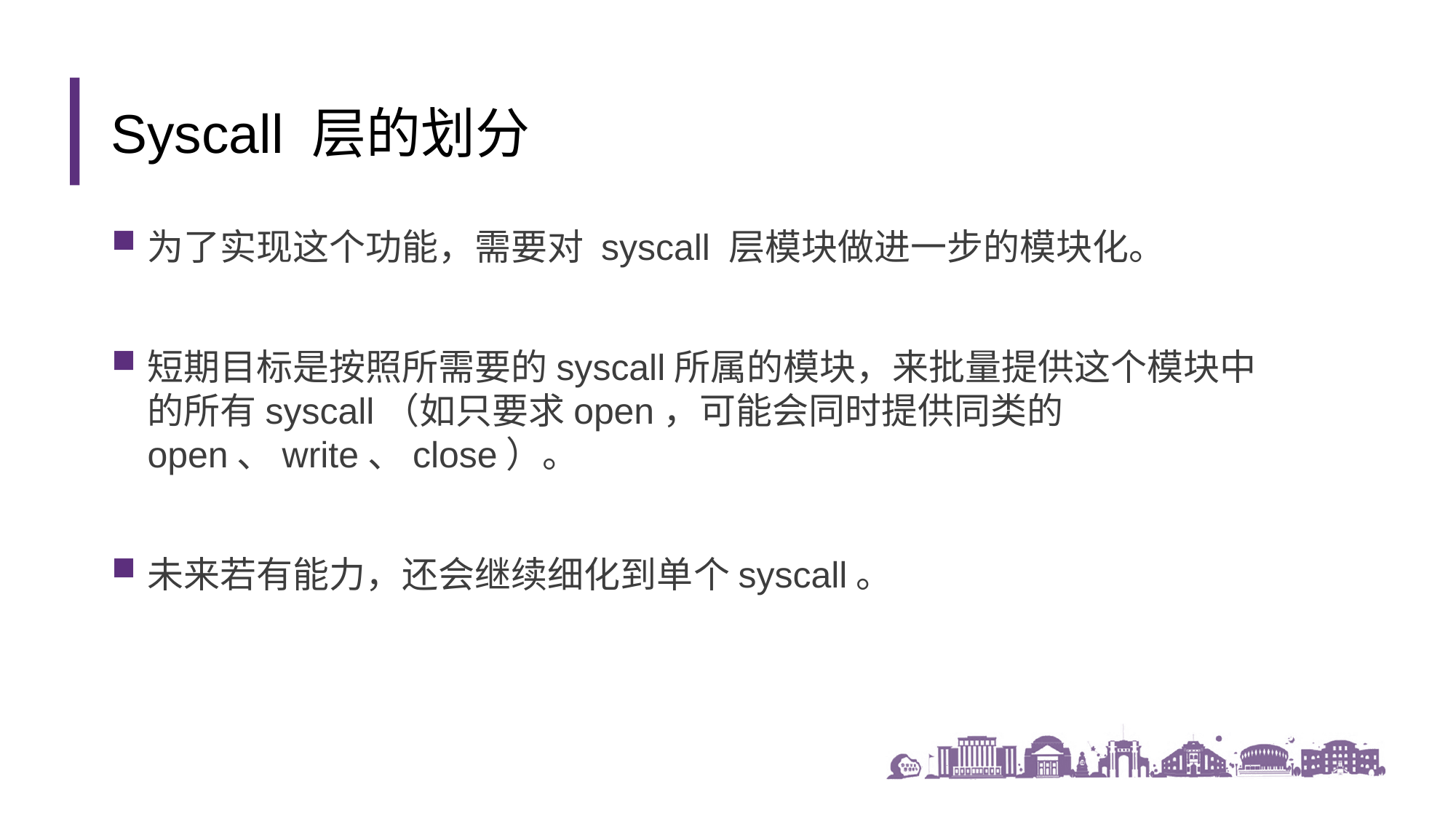

Syscall 层的划分
为了实现这个功能，需要对 syscall 层模块做进一步的模块化。

短期目标是按照所需要的syscall所属的模块，来批量提供这个模块中的所有syscall（如只要求open，可能会同时提供同类的open、write、close）。

未来若有能力，还会继续细化到单个syscall。